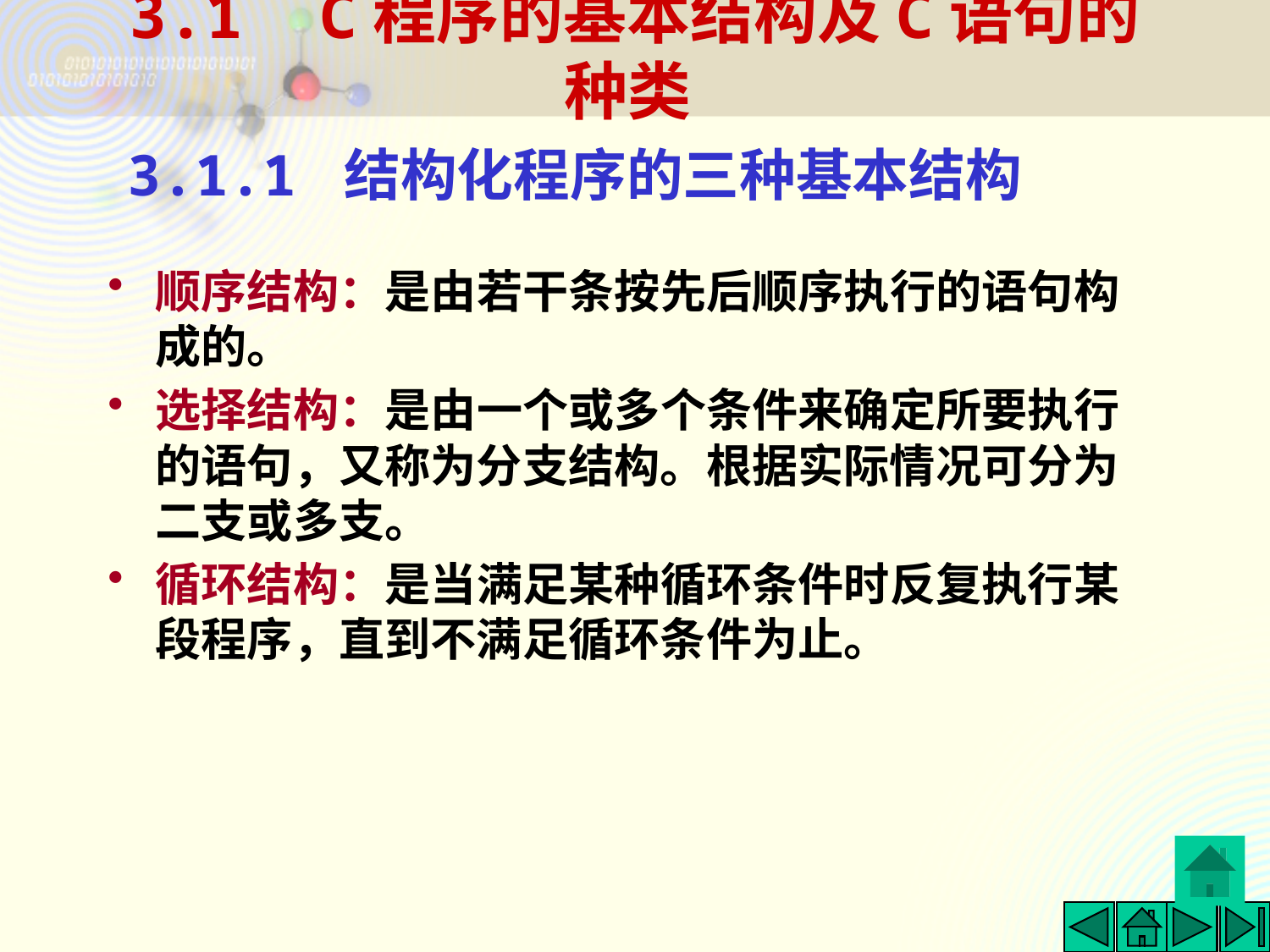

# 3.1  C程序的基本结构及C语句的种类
3.1.1 结构化程序的三种基本结构
顺序结构：是由若干条按先后顺序执行的语句构成的。
选择结构：是由一个或多个条件来确定所要执行的语句，又称为分支结构。根据实际情况可分为二支或多支。
循环结构：是当满足某种循环条件时反复执行某段程序，直到不满足循环条件为止。